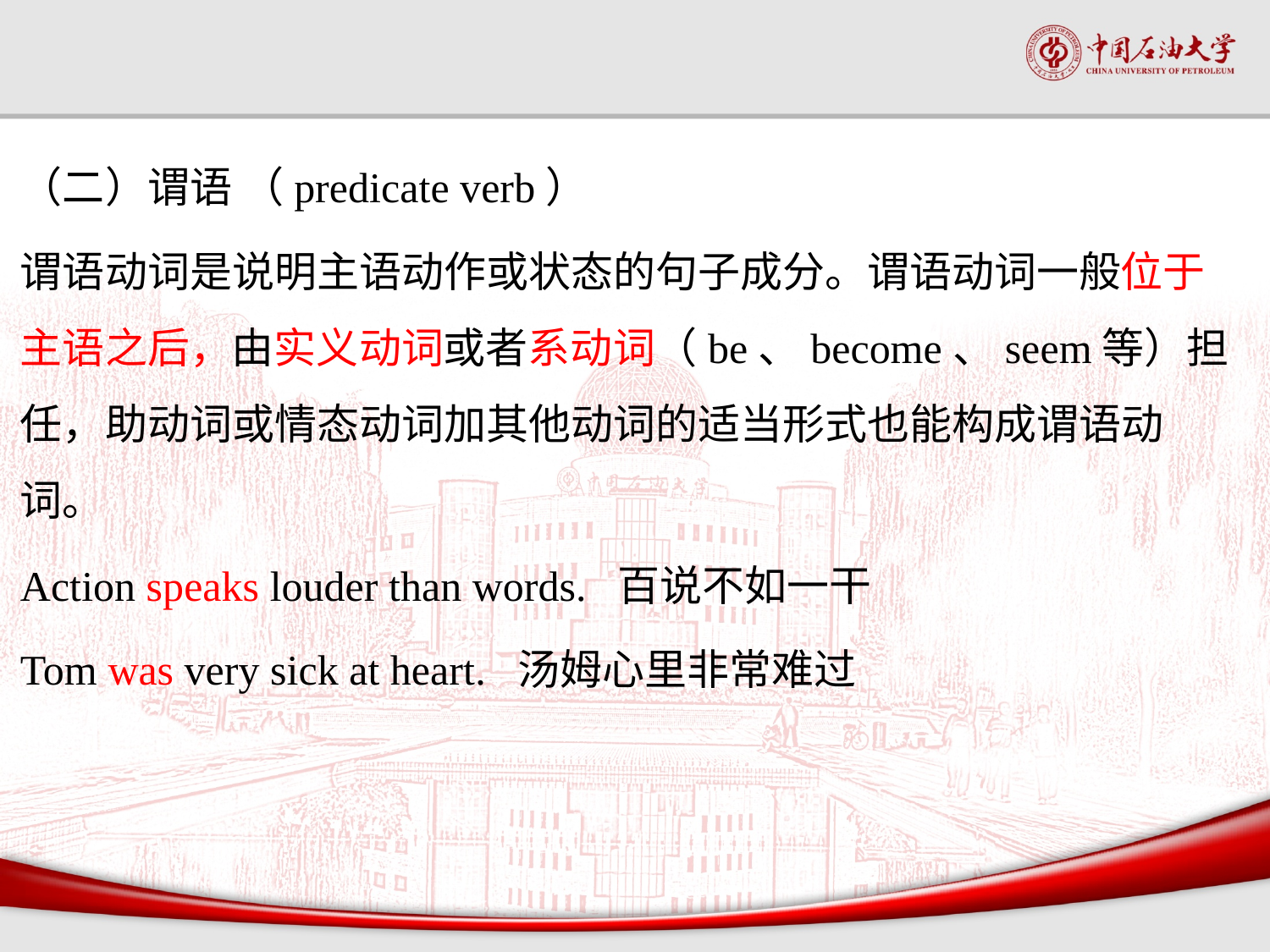

（二）谓语 （predicate verb）
谓语动词是说明主语动作或状态的句子成分。谓语动词一般位于主语之后，由实义动词或者系动词（be、become、seem等）担任，助动词或情态动词加其他动词的适当形式也能构成谓语动词。
Action speaks louder than words.  百说不如一干
Tom was very sick at heart.  汤姆心里非常难过